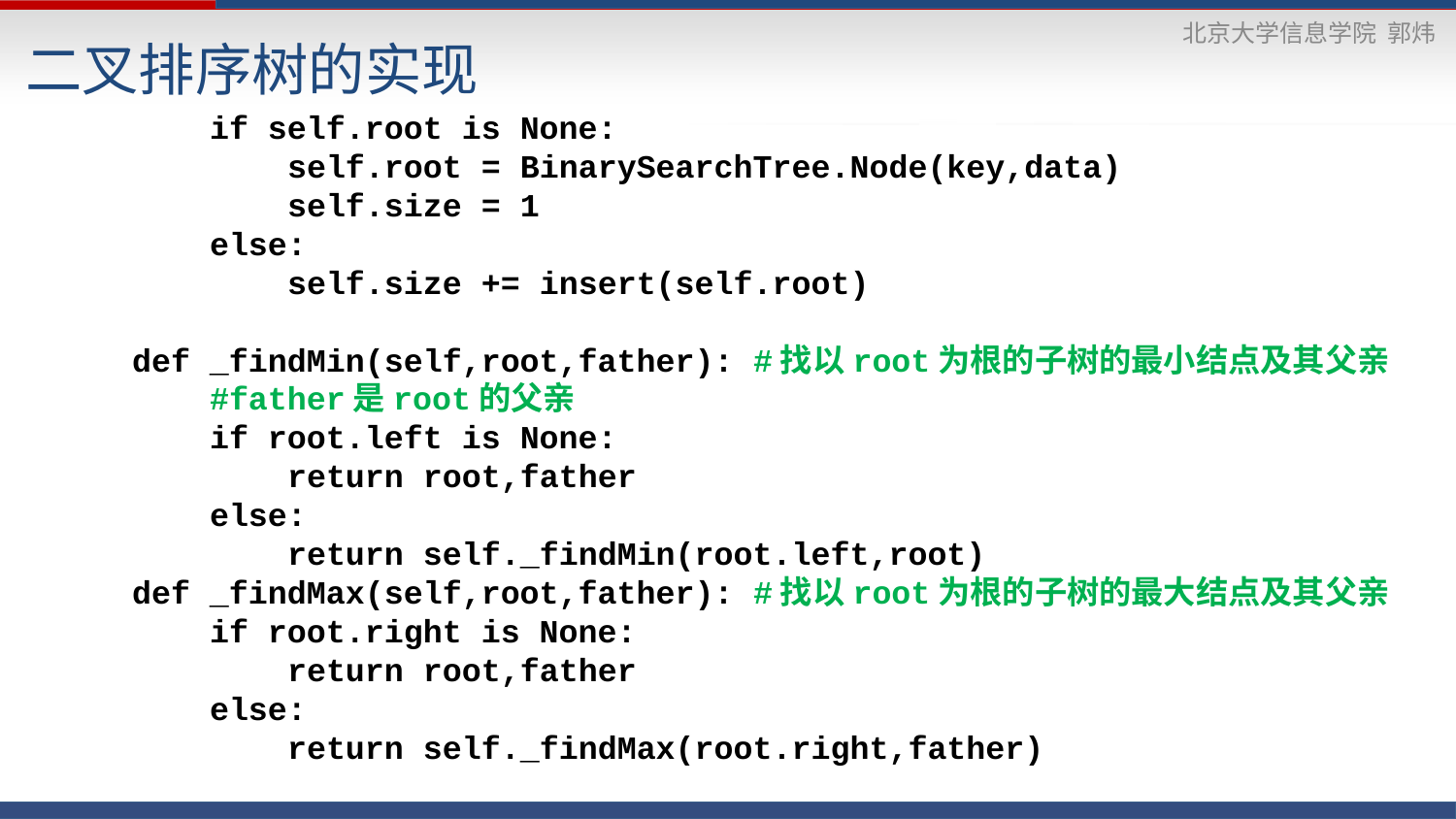

二叉排序树的实现
        if self.root is None:
            self.root = BinarySearchTree.Node(key,data)
            self.size = 1
        else:
            self.size += insert(self.root)

    def _findMin(self,root,father): #找以root为根的子树的最小结点及其父亲
        #father是root的父亲
        if root.left is None:
            return root,father
        else:
            return self._findMin(root.left,root)
    def _findMax(self,root,father): #找以root为根的子树的最大结点及其父亲
        if root.right is None:
            return root,father
        else:
            return self._findMax(root.right,father)
20